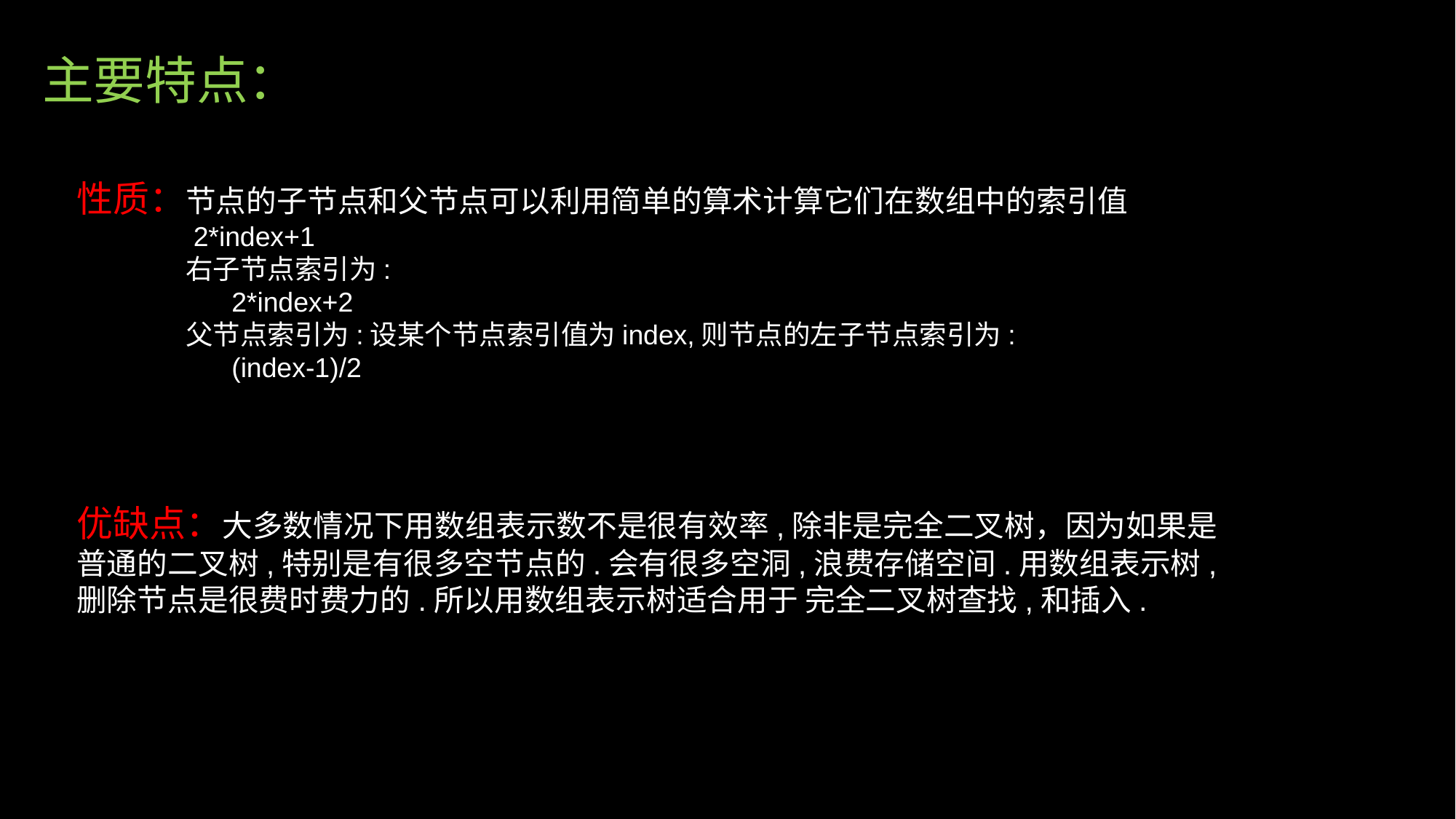

# 主要特点：
性质：节点的子节点和父节点可以利用简单的算术计算它们在数组中的索引值
 2*index+1
右子节点索引为:
      2*index+2
父节点索引为:设某个节点索引值为index,则节点的左子节点索引为:
      (index-1)/2

优缺点：大多数情况下用数组表示数不是很有效率,除非是完全二叉树，因为如果是普通的二叉树,特别是有很多空节点的.会有很多空洞,浪费存储空间.用数组表示树,删除节点是很费时费力的.所以用数组表示树适合用于 完全二叉树查找,和插入.